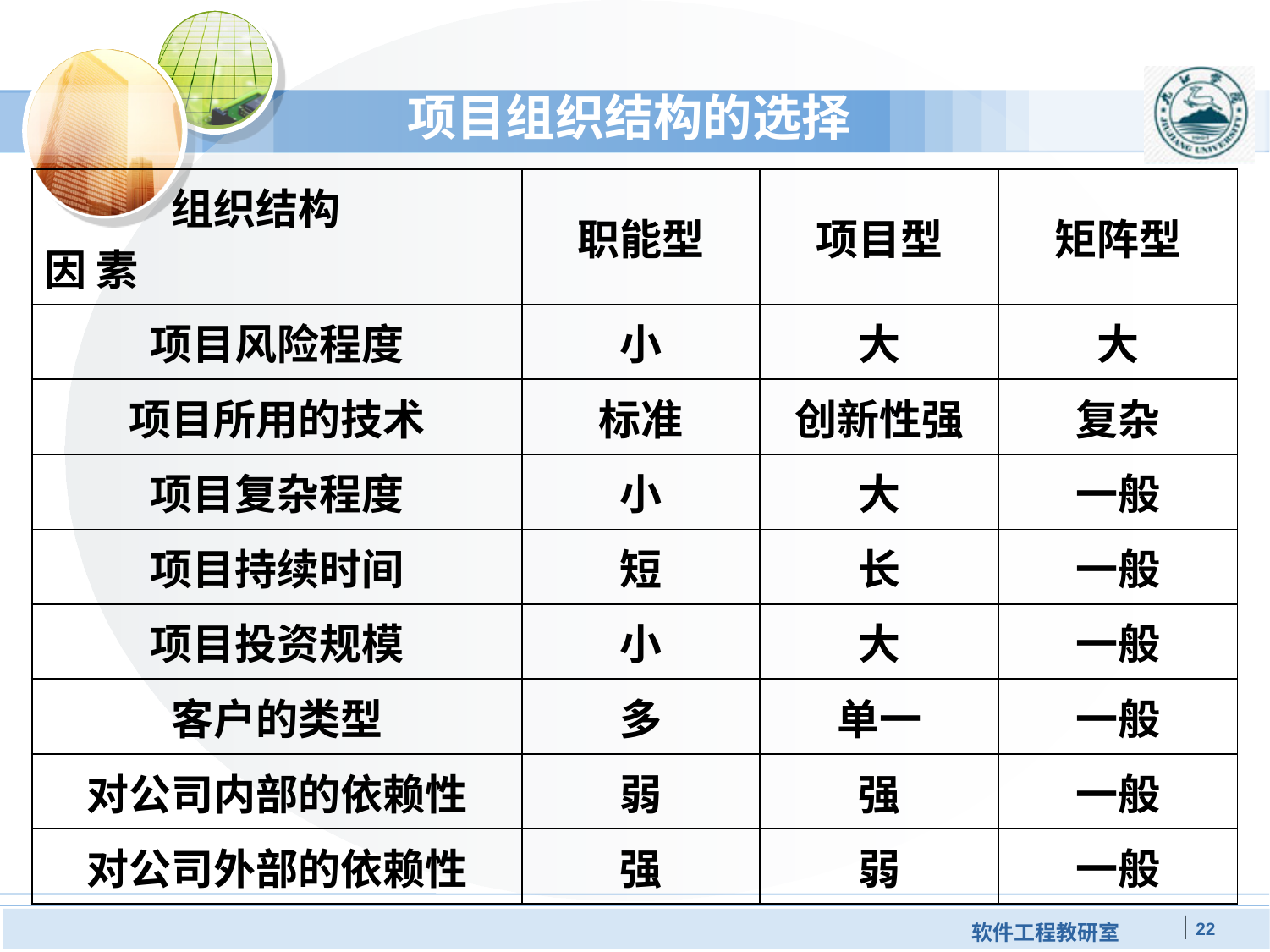

# 项目组织结构的选择
| 组织结构 因 素 | 职能型 | 项目型 | 矩阵型 |
| --- | --- | --- | --- |
| 项目风险程度 | 小 | 大 | 大 |
| 项目所用的技术 | 标准 | 创新性强 | 复杂 |
| 项目复杂程度 | 小 | 大 | 一般 |
| 项目持续时间 | 短 | 长 | 一般 |
| 项目投资规模 | 小 | 大 | 一般 |
| 客户的类型 | 多 | 单一 | 一般 |
| 对公司内部的依赖性 | 弱 | 强 | 一般 |
| 对公司外部的依赖性 | 强 | 弱 | 一般 |